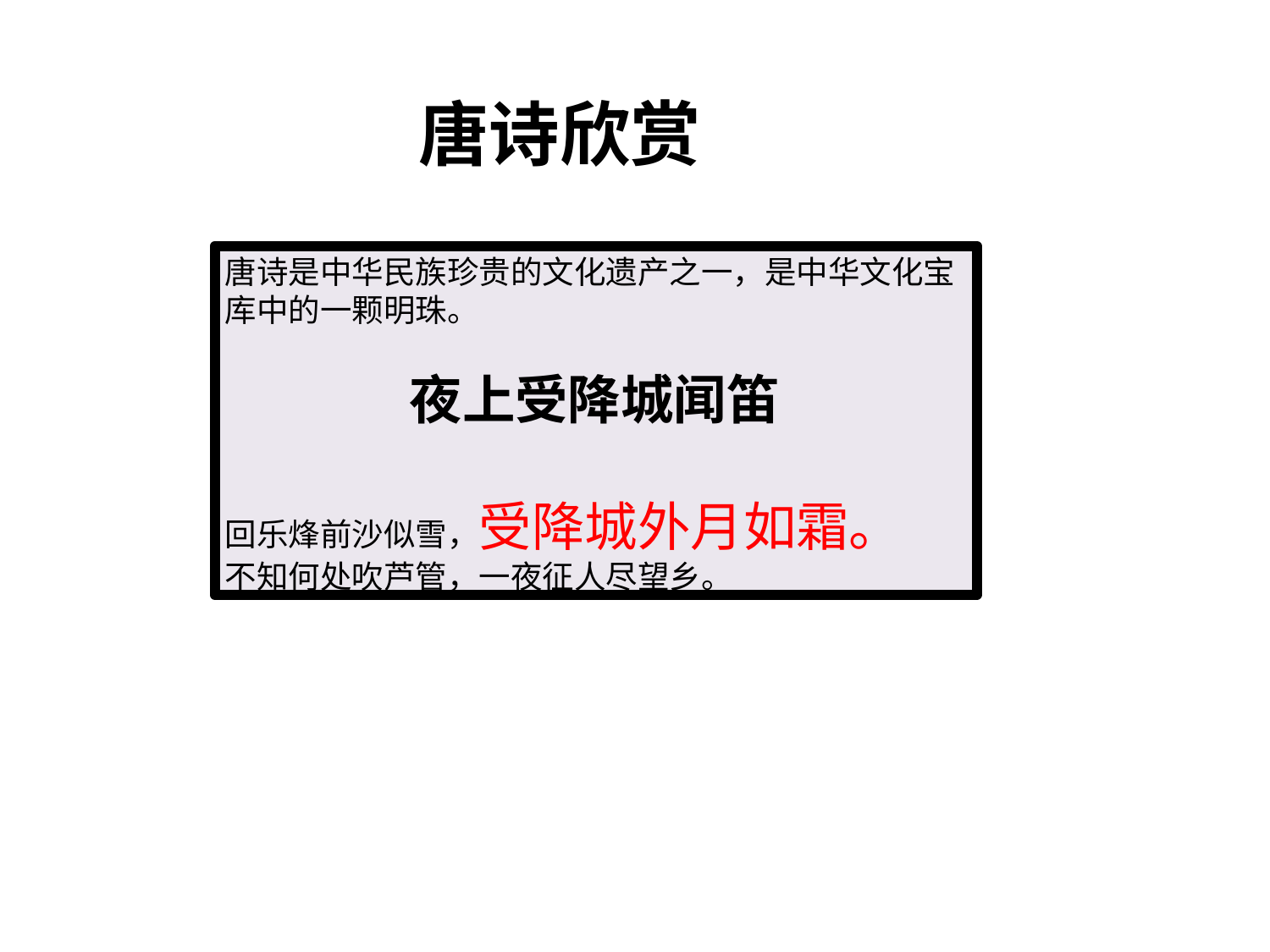

唐诗欣赏
唐诗是中华民族珍贵的文化遗产之一，是中华文化宝库中的一颗明珠。
夜上受降城闻笛
回乐烽前沙似雪，受降城外月如霜。
不知何处吹芦管，一夜征人尽望乡。